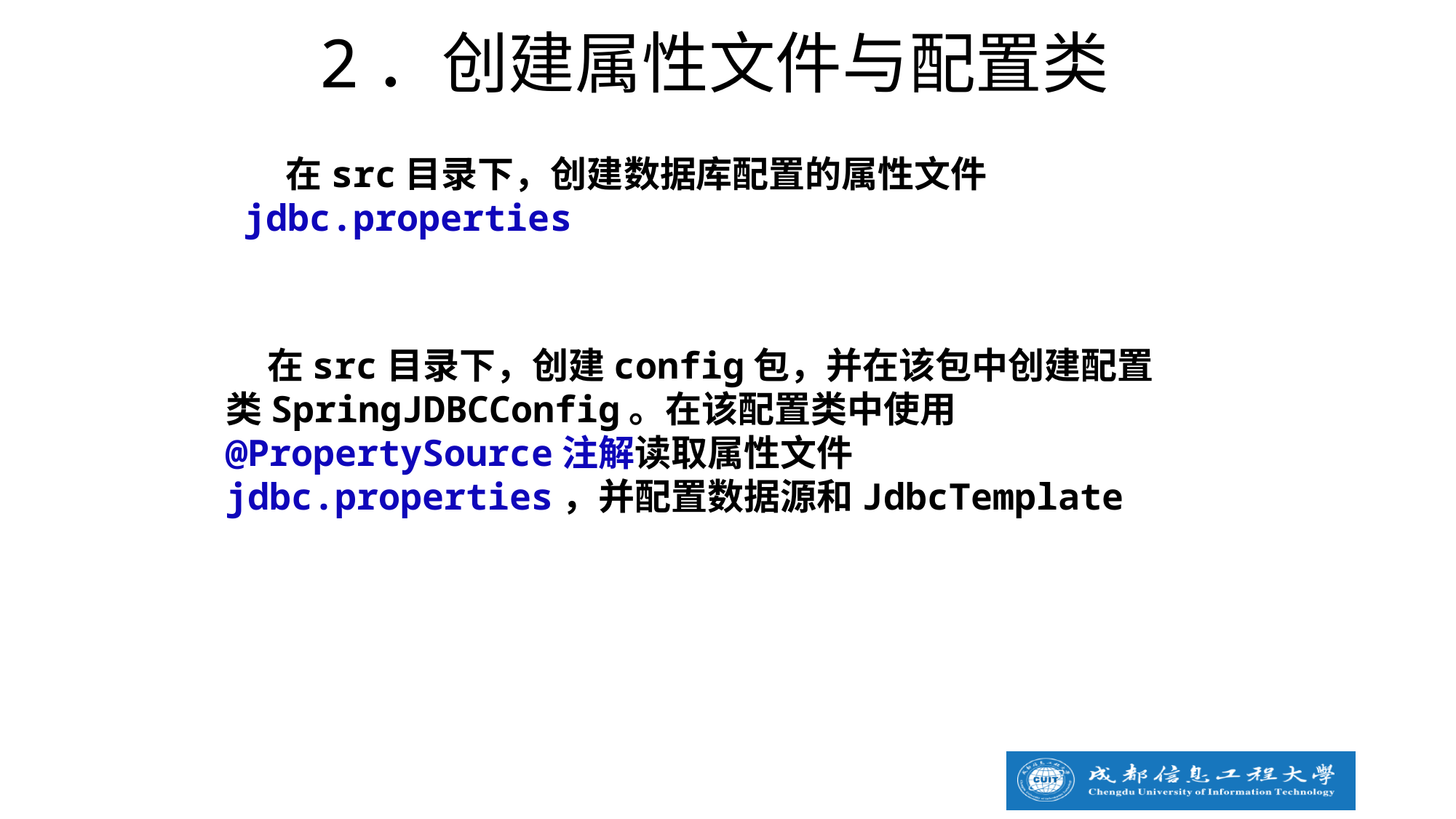

2．创建属性文件与配置类
    在src目录下，创建数据库配置的属性文件jdbc.properties
    在src目录下，创建config包，并在该包中创建配置类SpringJDBCConfig。在该配置类中使用@PropertySource注解读取属性文件jdbc.properties，并配置数据源和JdbcTemplate